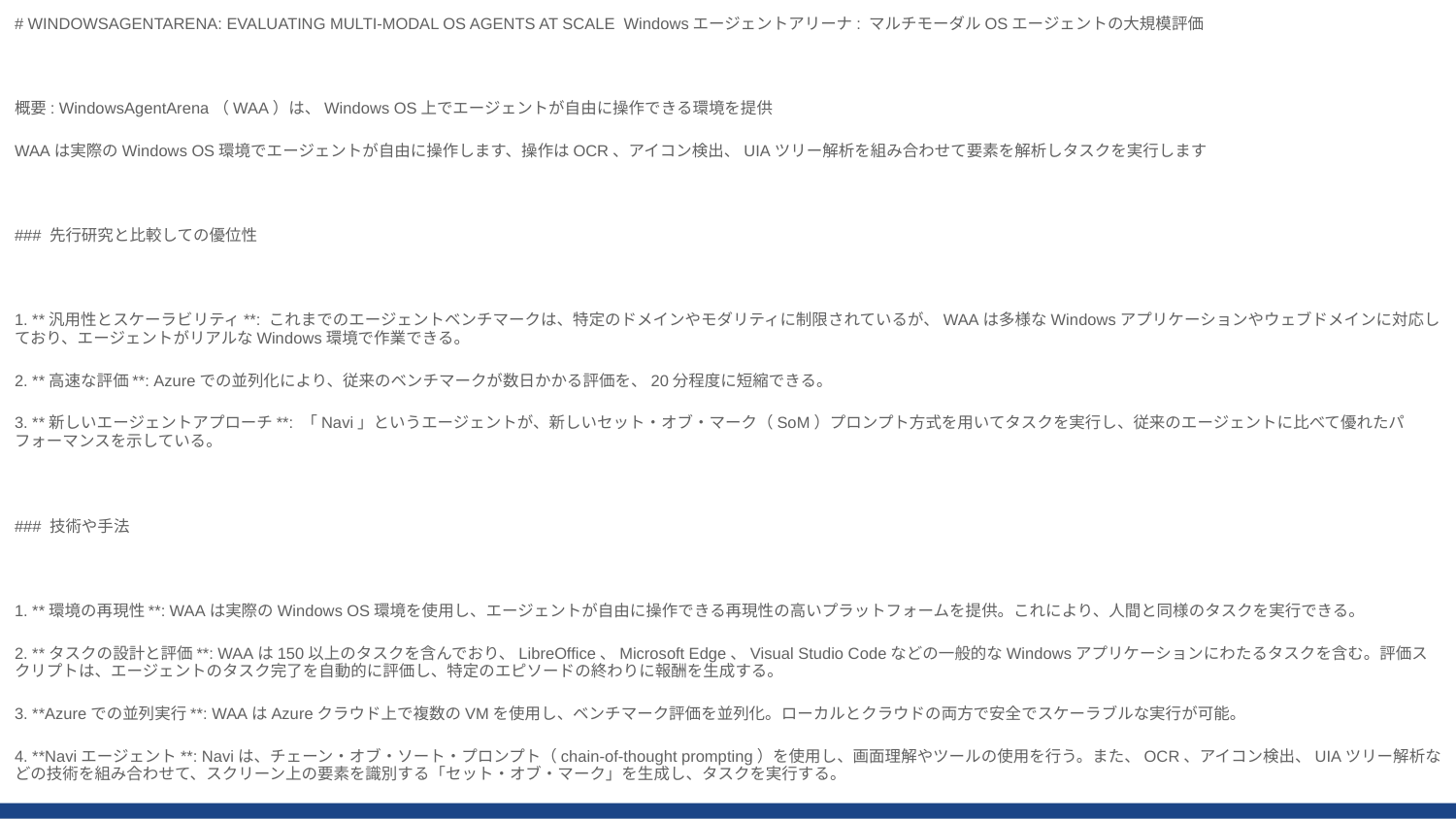

# WINDOWSAGENTARENA: EVALUATING MULTI-MODAL OS AGENTS AT SCALE  Windowsエージェントアリーナ: マルチモーダルOSエージェントの大規模評価

概要: WindowsAgentArena（WAA）は、Windows OS上でエージェントが自由に操作できる環境を提供
WAAは実際のWindows OS環境でエージェントが自由に操作します、操作はOCR、アイコン検出、UIAツリー解析を組み合わせて要素を解析しタスクを実行します

### 先行研究と比較しての優位性

1. **汎用性とスケーラビリティ**: これまでのエージェントベンチマークは、特定のドメインやモダリティに制限されているが、WAAは多様なWindowsアプリケーションやウェブドメインに対応しており、エージェントがリアルなWindows環境で作業できる。
2. **高速な評価**: Azureでの並列化により、従来のベンチマークが数日かかる評価を、20分程度に短縮できる。
3. **新しいエージェントアプローチ**: 「Navi」というエージェントが、新しいセット・オブ・マーク（SoM）プロンプト方式を用いてタスクを実行し、従来のエージェントに比べて優れたパフォーマンスを示している。

### 技術や手法

1. **環境の再現性**: WAAは実際のWindows OS環境を使用し、エージェントが自由に操作できる再現性の高いプラットフォームを提供。これにより、人間と同様のタスクを実行できる。
2. **タスクの設計と評価**: WAAは150以上のタスクを含んでおり、LibreOffice、Microsoft Edge、Visual Studio Codeなどの一般的なWindowsアプリケーションにわたるタスクを含む。評価スクリプトは、エージェントのタスク完了を自動的に評価し、特定のエピソードの終わりに報酬を生成する。
3. **Azureでの並列実行**: WAAはAzureクラウド上で複数のVMを使用し、ベンチマーク評価を並列化。ローカルとクラウドの両方で安全でスケーラブルな実行が可能。
4. **Naviエージェント**: Naviは、チェーン・オブ・ソート・プロンプト（chain-of-thought prompting）を使用し、画面理解やツールの使用を行う。また、OCR、アイコン検出、UIAツリー解析などの技術を組み合わせて、スクリーン上の要素を識別する「セット・オブ・マーク」を生成し、タスクを実行する。

### Windows Agent Arenaの機能と特徴

1. **エージェントの目的**: Windows上で動作するAIエージェントが、ユーザーのタスクをサポートするためにクリック、入力、アプリケーションの起動などを行う。これらのエージェントは、画面上の画像やテキストを理解するために、マルチモーダルなモデル（LLMとVLM）を使用する。
2. **クラウド並列処理**: Azureクラウドを利用した並列処理により、通常は数日かかる評価プロセスをわずか数分で完了できる。各エージェントはDockerコンテナとWindows VMを用いてタスクを実行し、タスクの結果はAzureに保存される。
3. **多様なタスク**: ブラウザ、ドキュメント、ビデオ、コーディング、アプリ（Notepad, Paint, File Explorer, Clock, Settings）に関連する154のタスクを提供し、さまざまな領域でエージェントを評価できる。
4. **技術的なハイライト**: Microsoftの開発した「Omniparser」モデルを使用して、スクリーンショットのピクセルをテキスト、アイコン、画像の領域に分割し、それらの情報をGPT-4Vに送り、適切なコマンドを生成する。

この情報に基づき、Windows Agent Arenaの機能を活用することで、エージェントの性能をより効率的に評価できる点が強調されています。また、エージェントがタスクを自動化する際の具体的なアプローチ（例：VSCodeで拡張機能のインストールやEdgeのプライバシー設定の変更）も示されています。